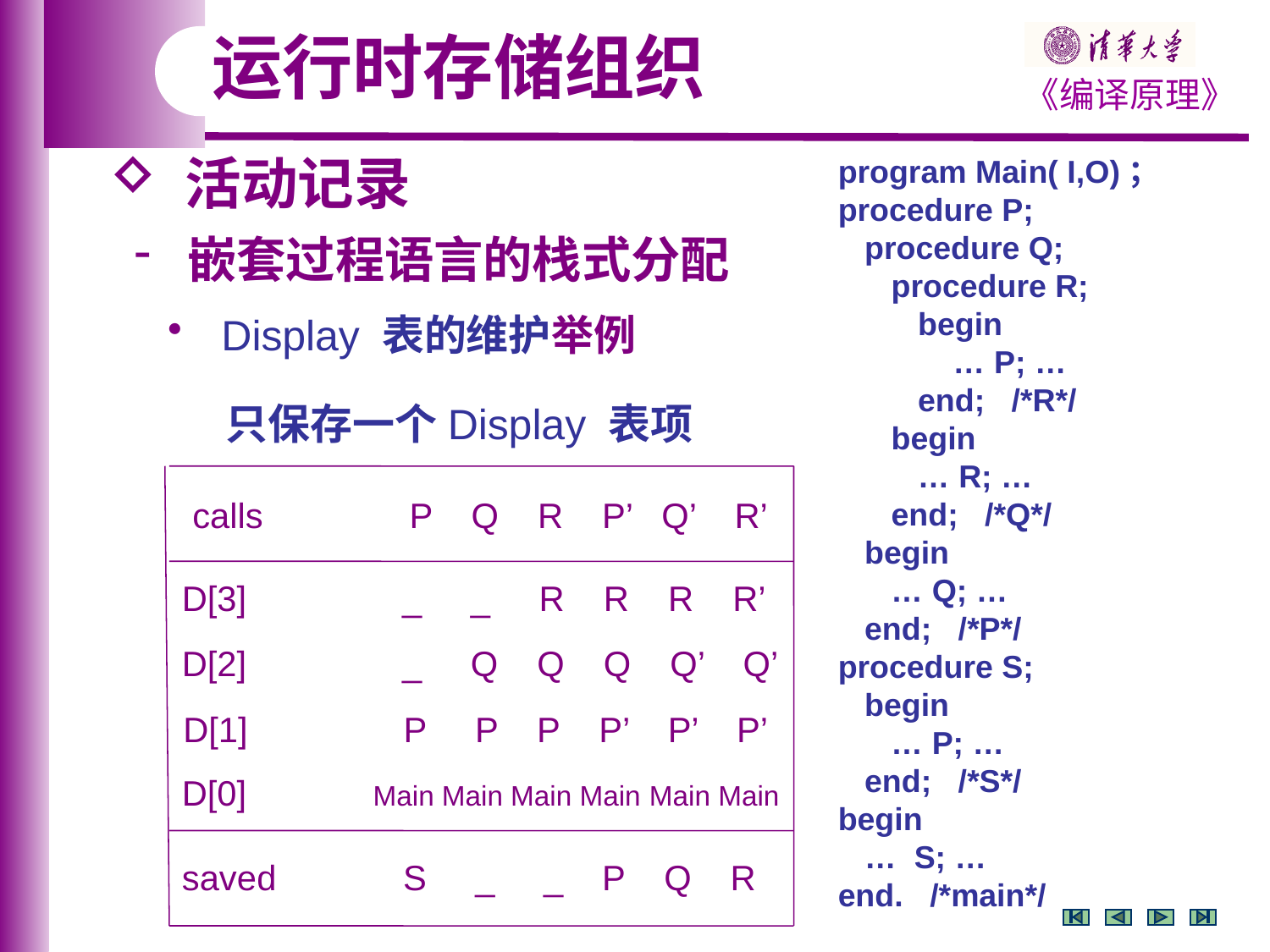

运行时存储组织
 活动记录
program Main( I,O)；
procedure P;
   procedure Q;
      procedure R;
         begin
             … P; …
         end;   /*R*/
      begin
         … R; …
      end;   /*Q*/
   begin
      … Q; …
   end;   /*P*/
procedure S;
   begin
      … P; …
   end;   /*S*/
begin
   …  S; …
end.   /*main*/
 嵌套过程语言的栈式分配

  Display 表的维护举例
只保存一个Display 表项

calls               P    Q    R    P’   Q’    R’

D[3]                _     _     R    R    R    R’
D[2]                _     Q    Q    Q    Q’    Q’
D[1]                P     P    P    P’    P’    P’
D[0]             Main Main Main Main Main Main

saved             S     _     _    P    Q    R